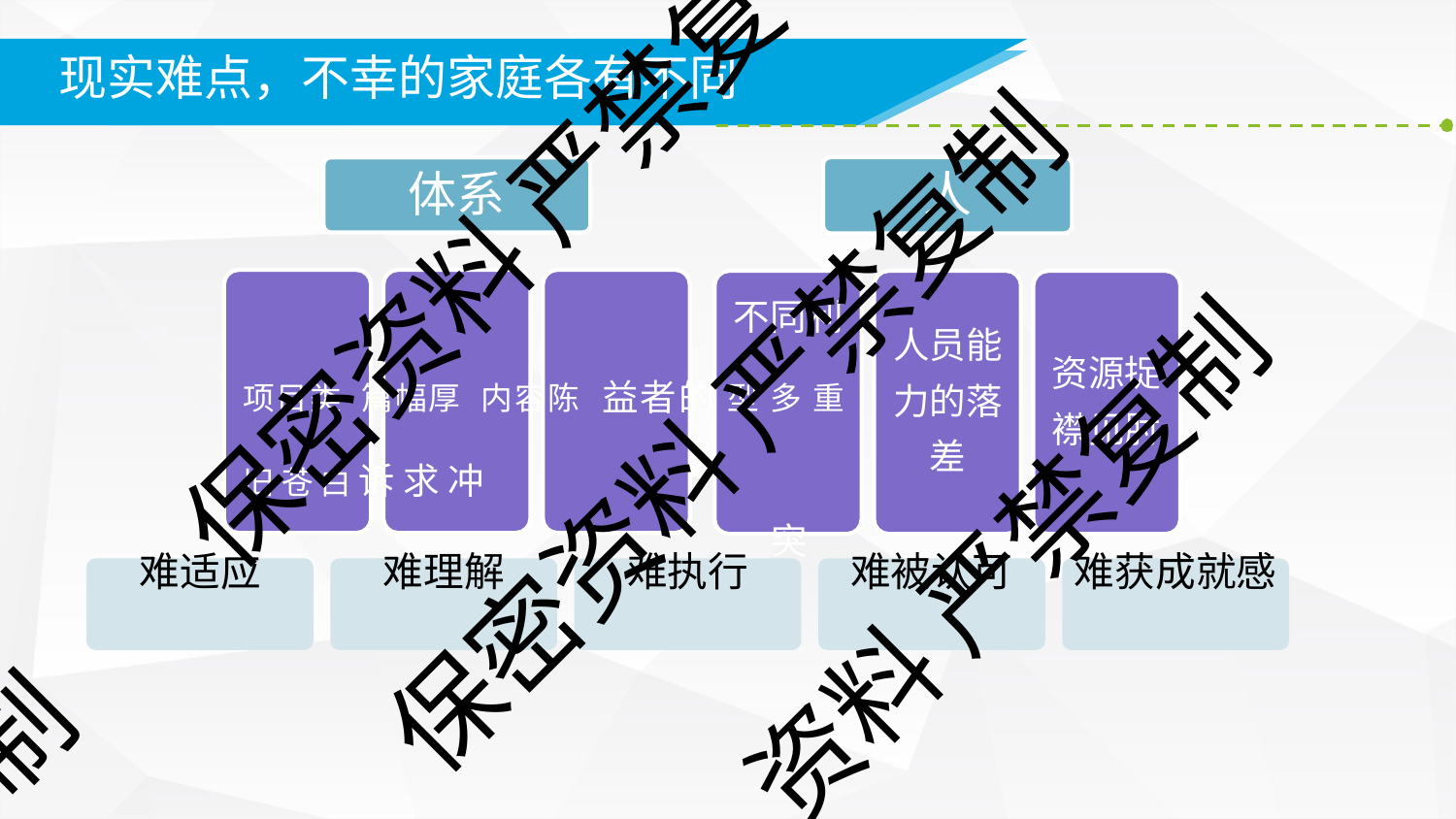

# 现实难点，不幸的家庭各有不同

体系
人
保密资料 严禁复

不同利 项目类 篇幅厚 内容陈 益者的 型 多 重 旧 苍 白 诉 求 冲
突
人员能 力的落 差
资源捉 襟见肘
保密资料 严禁复制
资料 严禁复制
难适应
难理解
难执行
难被认可
难获成就感

制